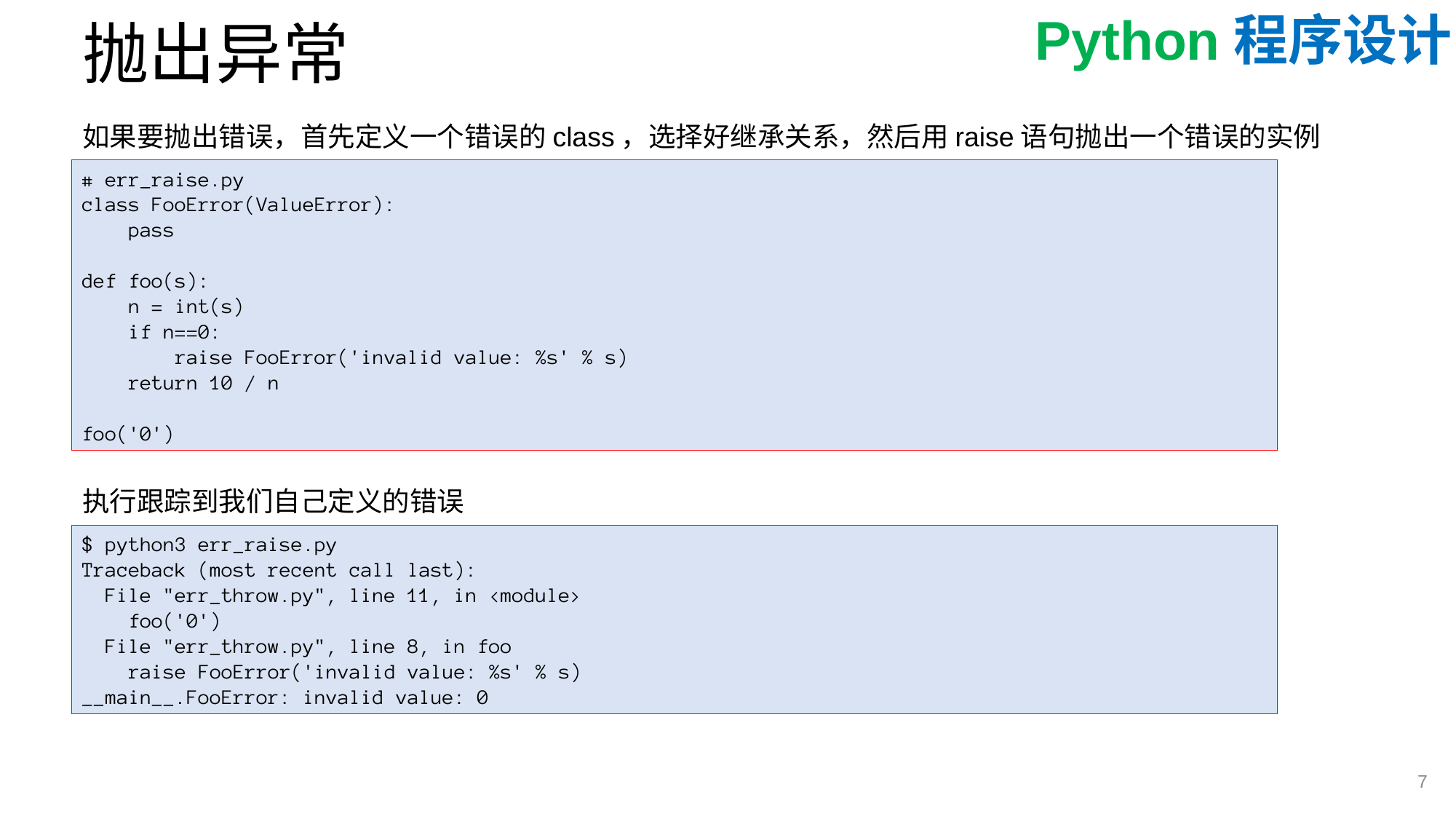

# 抛出异常
如果要抛出错误，首先定义一个错误的class，选择好继承关系，然后用raise语句抛出一个错误的实例
# err_raise.py
class FooError(ValueError):
    pass

def foo(s):
    n = int(s)
    if n==0:
        raise FooError('invalid value: %s' % s)
    return 10 / n

foo('0')
执行跟踪到我们自己定义的错误
$ python3 err_raise.py
Traceback (most recent call last):
  File "err_throw.py", line 11, in <module>
    foo('0')
  File "err_throw.py", line 8, in foo
    raise FooError('invalid value: %s' % s)
__main__.FooError: invalid value: 0
7